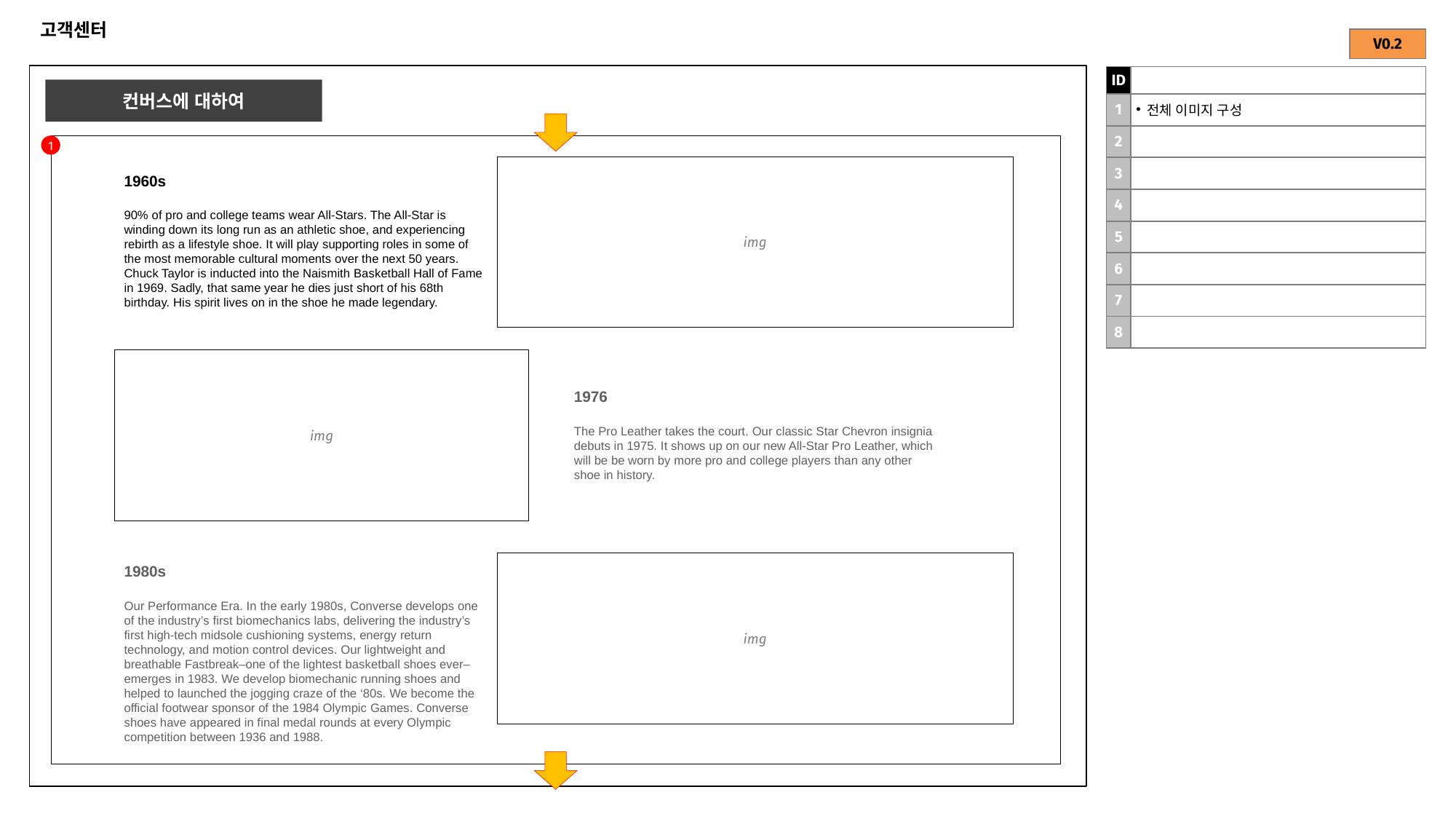

# 고객센터
| V0.2 |
| --- |

| ID |  |
| --- | --- |
| 1 | 전체 이미지 구성 |
| 2 |  |
| 3 |  |
| 4 |  |
| 5 |  |
| 6 |  |
| 7 |  |
| 8 |  |
컨버스에 대하여

1

img
1960s

90% of pro and college teams wear All-Stars. The All-Star is winding down its long run as an athletic shoe, and experiencing rebirth as a lifestyle shoe. It will play supporting roles in some of the most memorable cultural moments over the next 50 years. Chuck Taylor is inducted into the Naismith Basketball Hall of Fame in 1969. Sadly, that same year he dies just short of his 68th birthday. His spirit lives on in the shoe he made legendary.
img
1976

The Pro Leather takes the court. Our classic Star Chevron insignia debuts in 1975. It shows up on our new All-Star Pro Leather, which will be be worn by more pro and college players than any other shoe in history.
img
1980s

Our Performance Era. In the early 1980s, Converse develops one of the industry’s first biomechanics labs, delivering the industry’s first high-tech midsole cushioning systems, energy return technology, and motion control devices. Our lightweight and breathable Fastbreak–one of the lightest basketball shoes ever–emerges in 1983. We develop biomechanic running shoes and helped to launched the jogging craze of the ‘80s. We become the official footwear sponsor of the 1984 Olympic Games. Converse shoes have appeared in final medal rounds at every Olympic competition between 1936 and 1988.